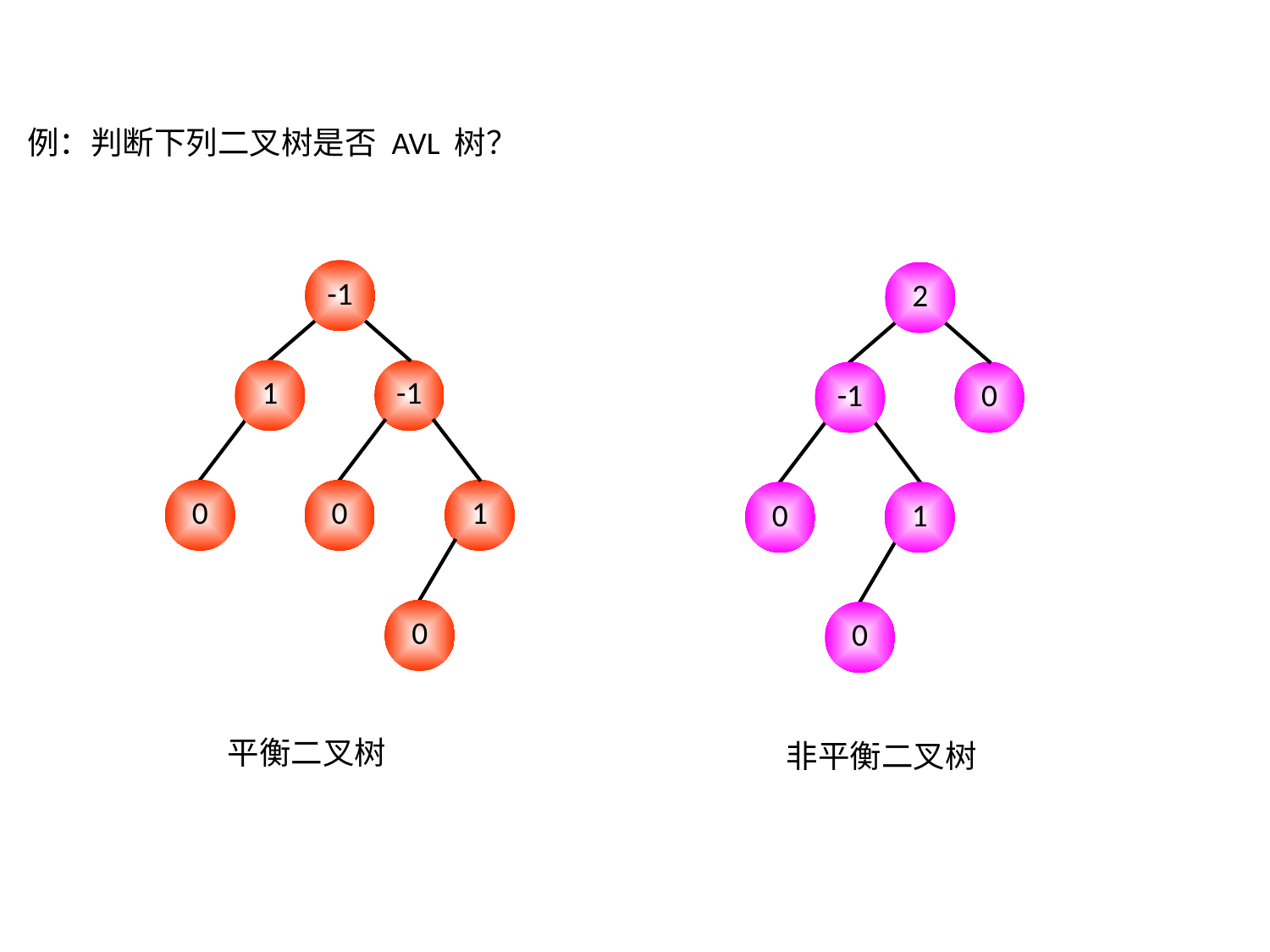

例：判断下列二叉树是否 AVL 树？
-1
1
-1
0
0
1
0
2
-1
0
0
1
0
平衡二叉树
非平衡二叉树